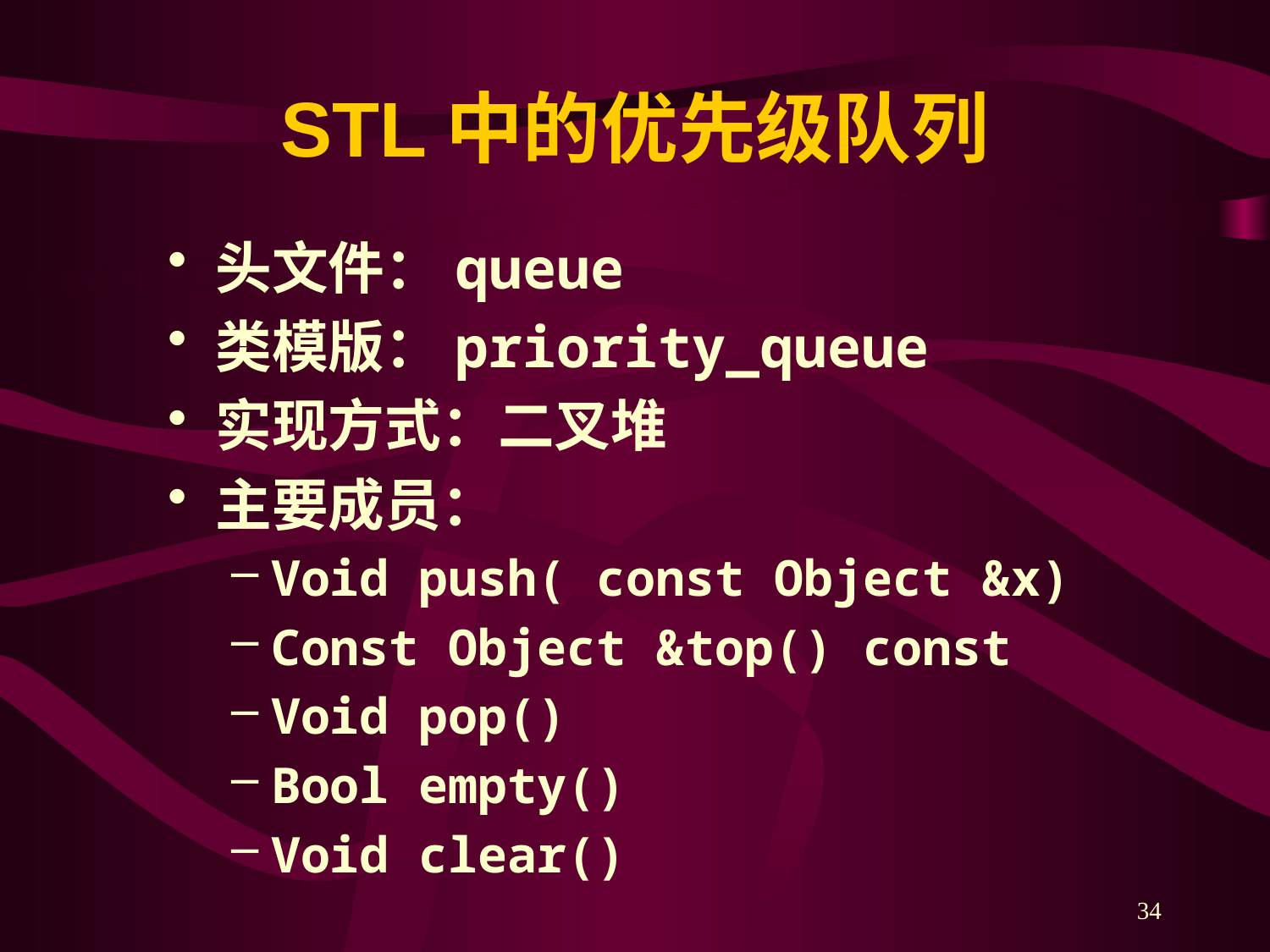

# STL中的优先级队列
头文件：queue
类模版：priority_queue
实现方式：二叉堆
主要成员：
Void push( const Object &x)
Const Object &top() const
Void pop()
Bool empty()
Void clear()
34